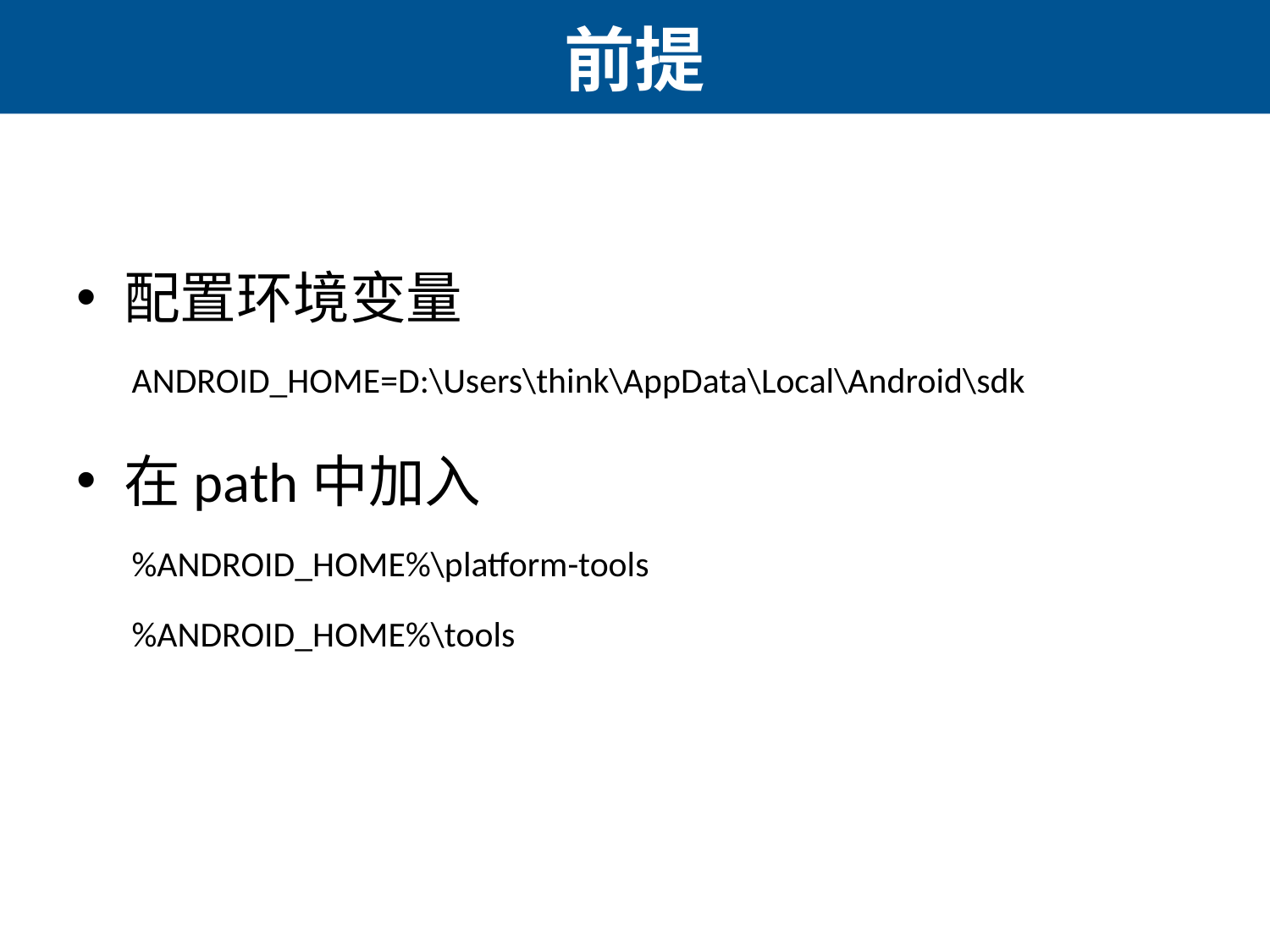

# 前提
配置环境变量
ANDROID_HOME=D:\Users\think\AppData\Local\Android\sdk
在path中加入
%ANDROID_HOME%\platform-tools
%ANDROID_HOME%\tools